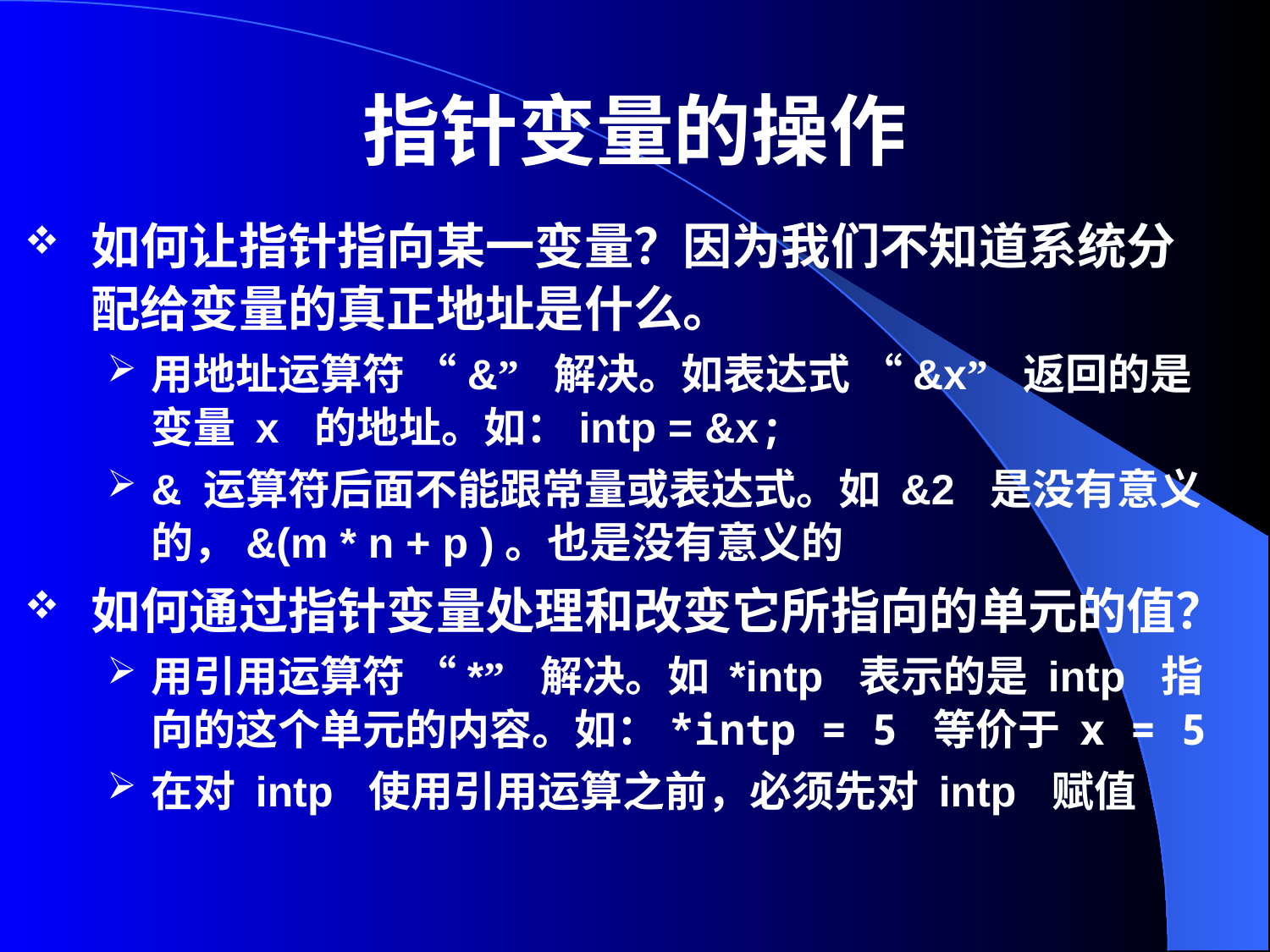

# 指针变量的操作
如何让指针指向某一变量？因为我们不知道系统分配给变量的真正地址是什么。
用地址运算符 “&” 解决。如表达式 “&x” 返回的是变量 x 的地址。如：intp = &x;
& 运算符后面不能跟常量或表达式。如 &2 是没有意义的，&(m * n + p )。也是没有意义的
如何通过指针变量处理和改变它所指向的单元的值？
用引用运算符 “*” 解决。如 *intp 表示的是 intp 指向的这个单元的内容。如：*intp = 5 等价于 x = 5
在对 intp 使用引用运算之前，必须先对 intp 赋值